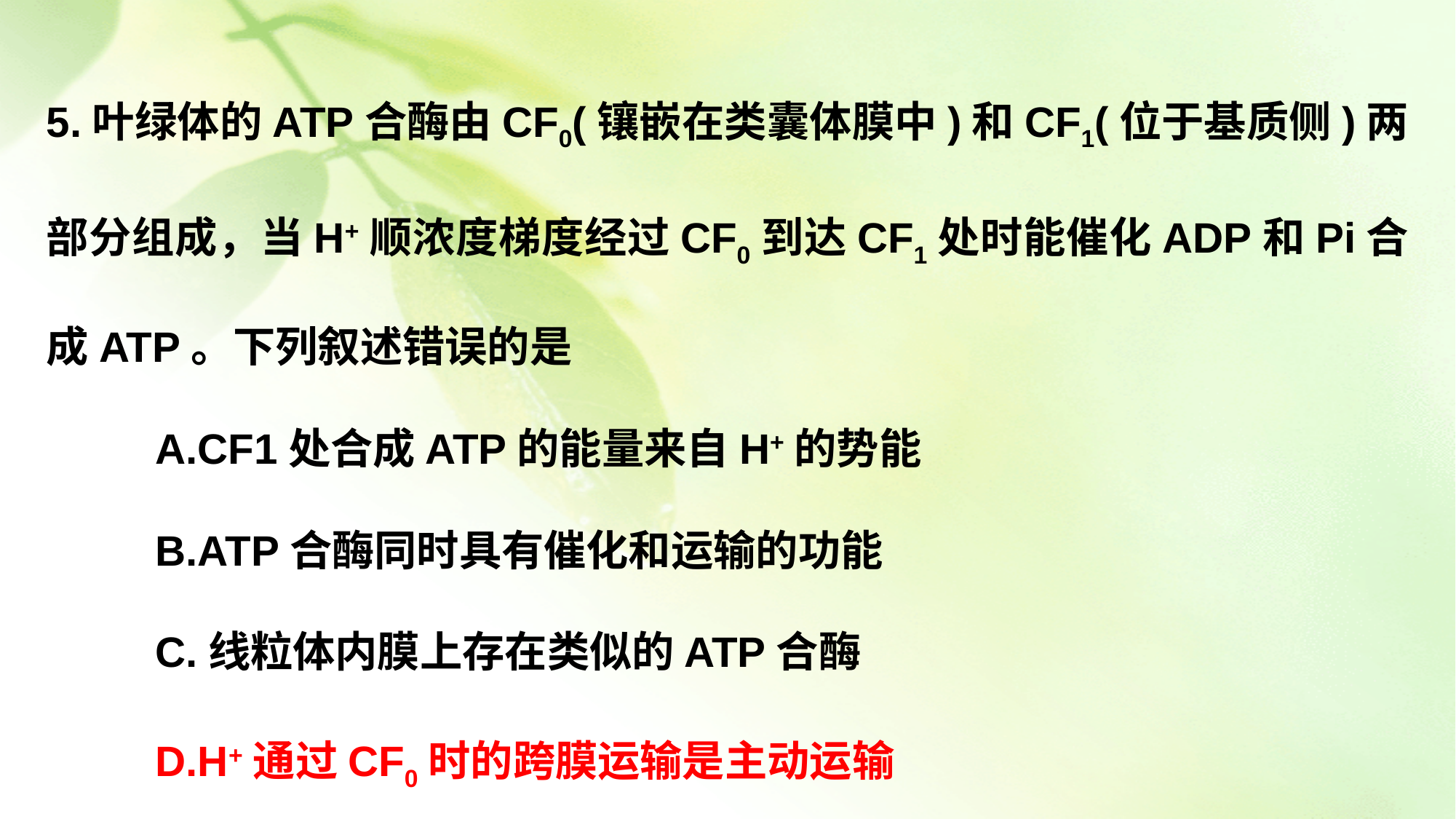

5.叶绿体的ATP合酶由CF0(镶嵌在类囊体膜中)和CF1(位于基质侧)两部分组成，当H+顺浓度梯度经过CF0到达CF1处时能催化ADP和Pi合成ATP。下列叙述错误的是
	A.CF1处合成ATP的能量来自H+的势能
	B.ATP合酶同时具有催化和运输的功能
	C.线粒体内膜上存在类似的ATP合酶
	D.H+通过CF0时的跨膜运输是主动运输